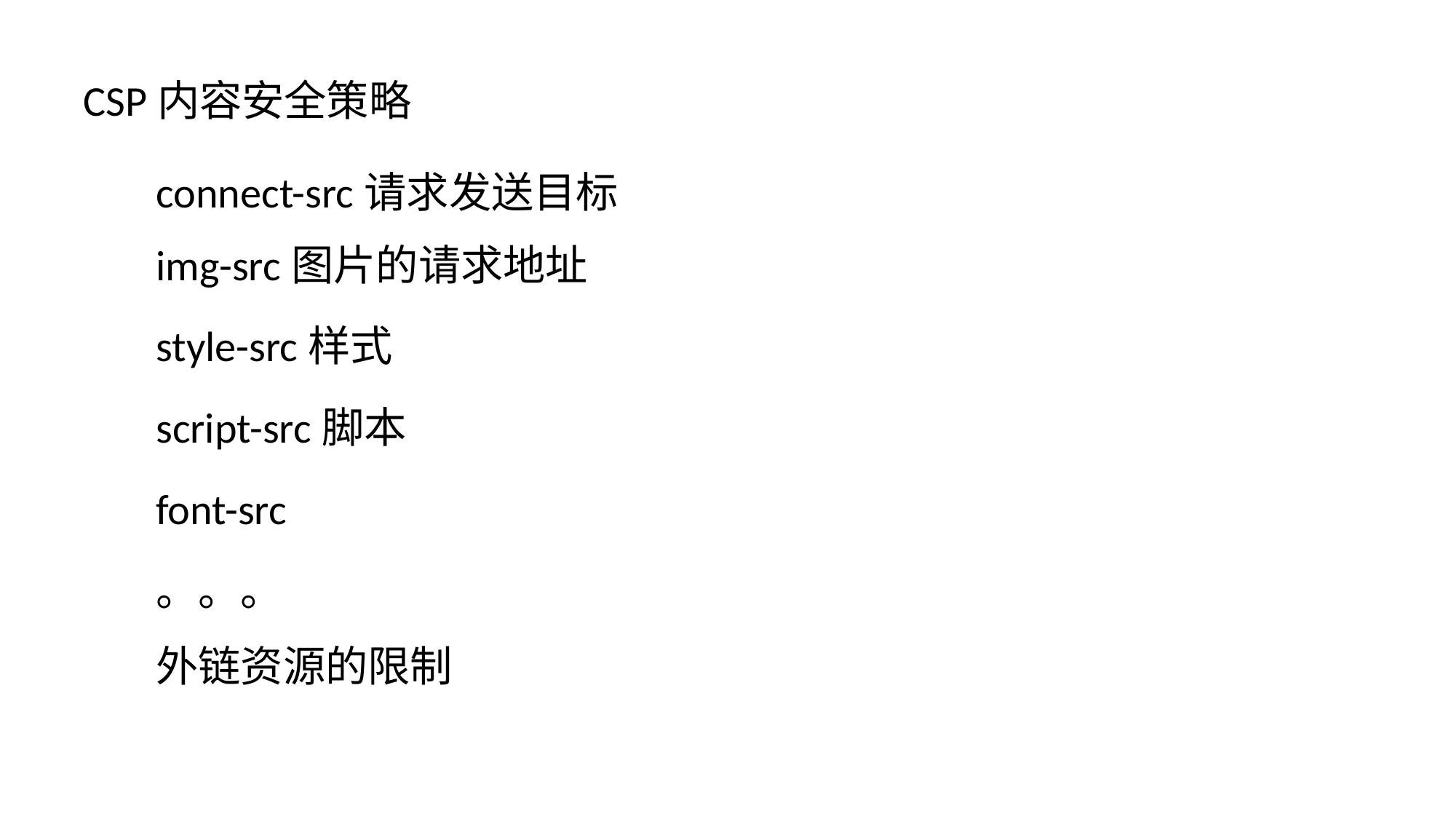

CSP内容安全策略
connect-src请求发送目标
img-src图片的请求地址
style-src样式
script-src脚本
font-src
。。。
外链资源的限制